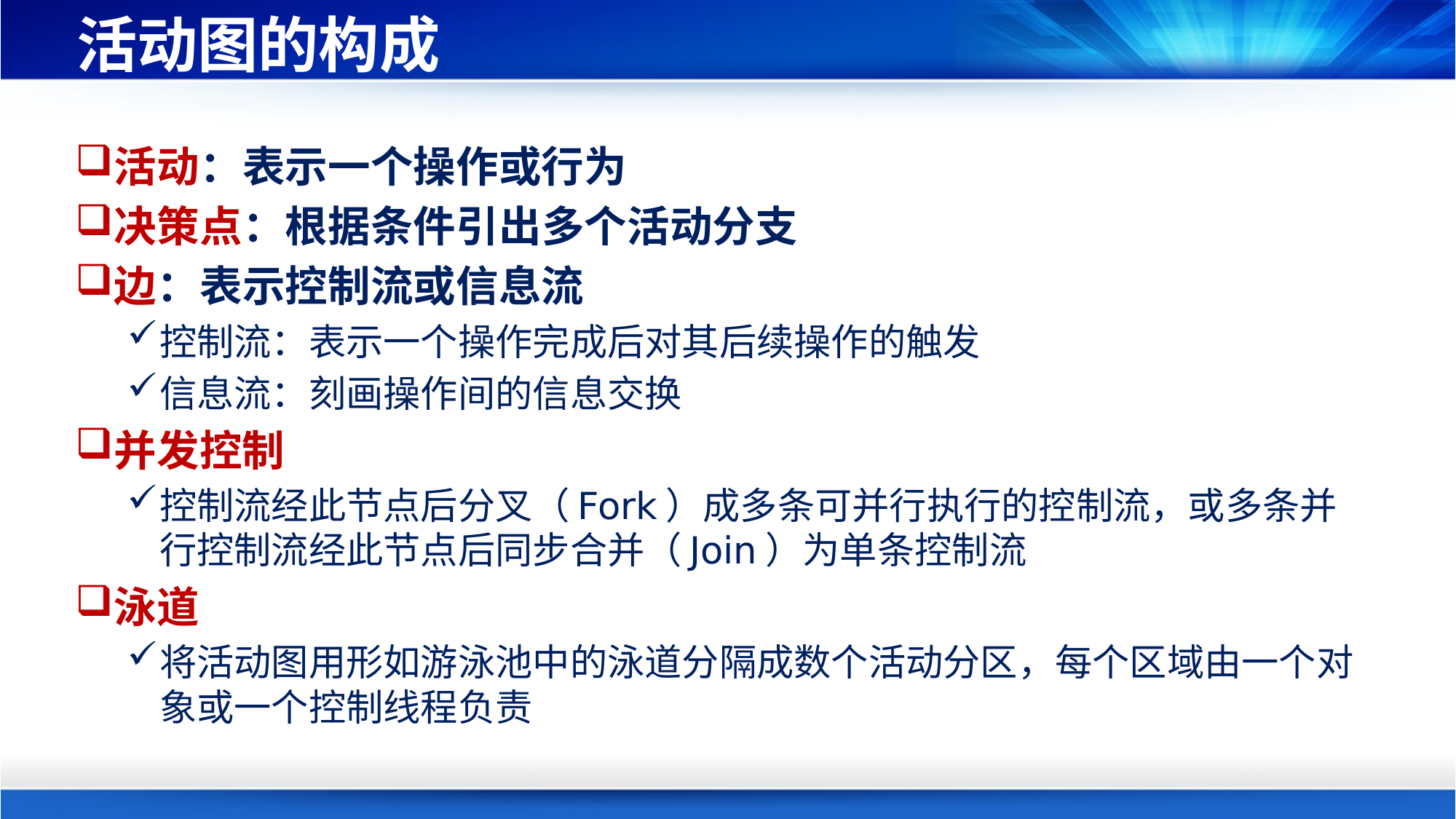

# 活动图的构成
活动：表示一个操作或行为
决策点：根据条件引出多个活动分支
边：表示控制流或信息流
控制流：表示一个操作完成后对其后续操作的触发
信息流：刻画操作间的信息交换
并发控制
控制流经此节点后分叉（Fork）成多条可并行执行的控制流，或多条并行控制流经此节点后同步合并（Join）为单条控制流
泳道
将活动图用形如游泳池中的泳道分隔成数个活动分区，每个区域由一个对象或一个控制线程负责